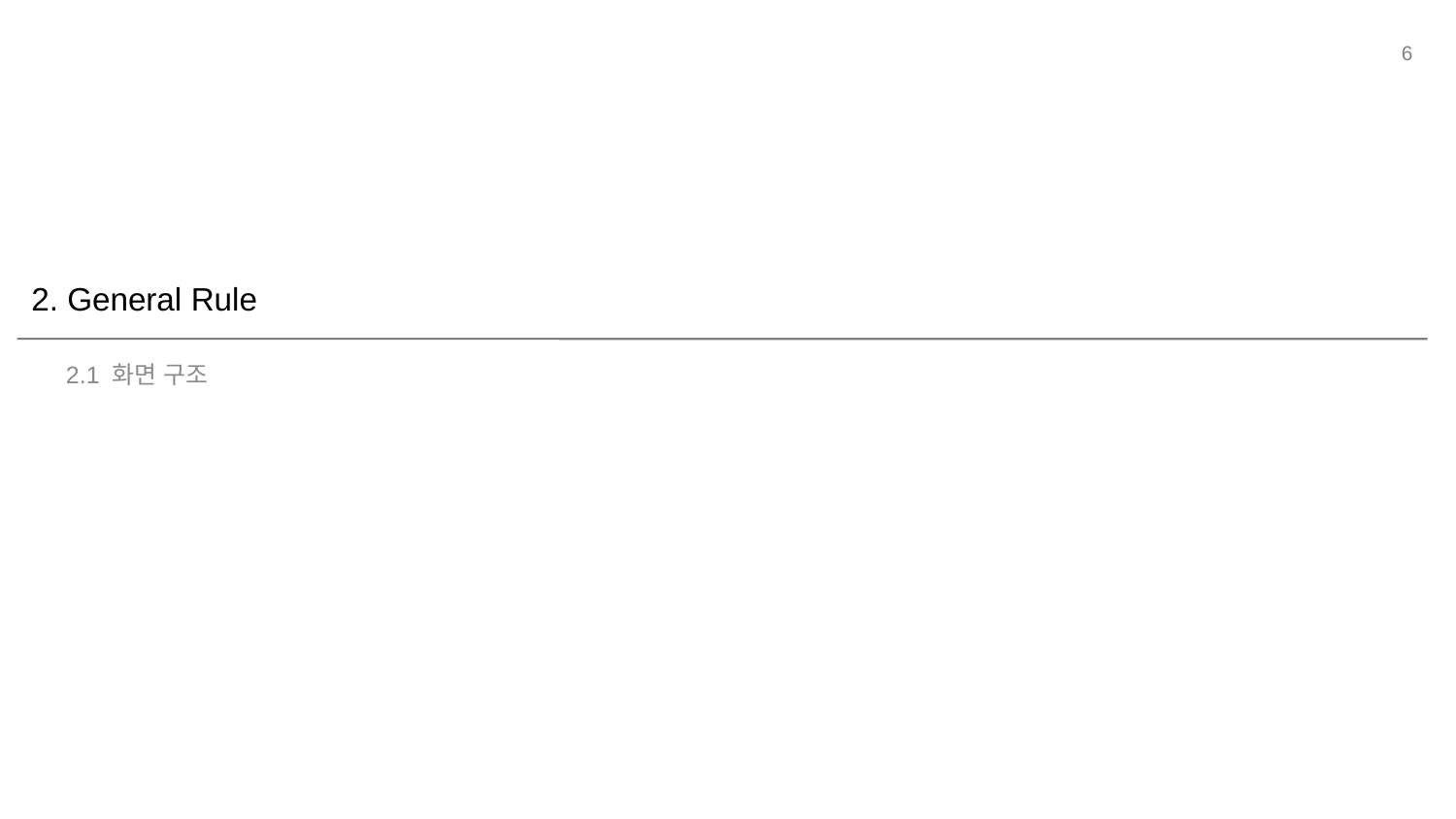

6
# 2. General Rule
2.1 화면 구조